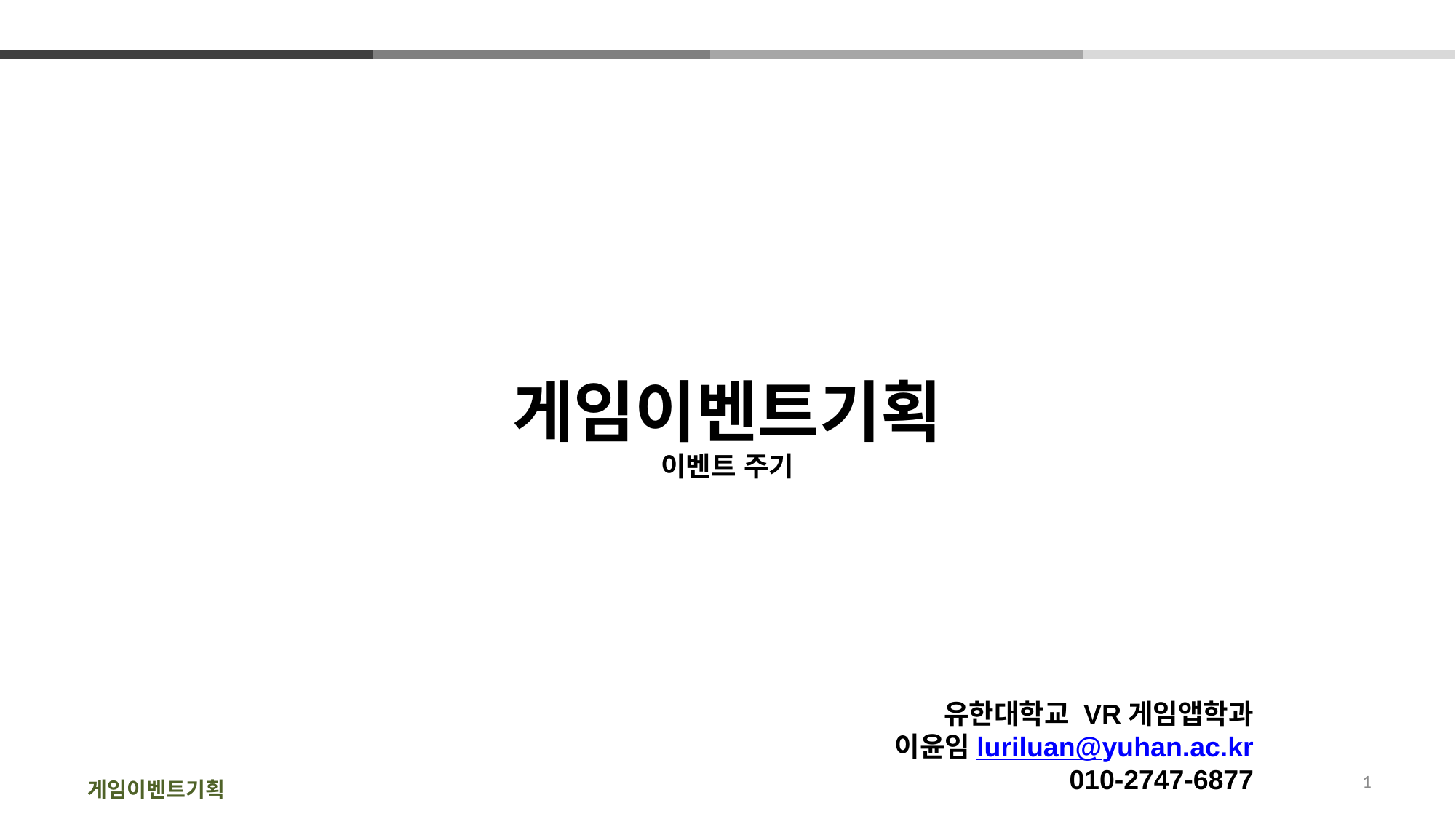

게임이벤트기획
이벤트 주기
유한대학교 VR게임앱학과
이윤임luriluan@yuhan.ac.kr
010-2747-6877
1